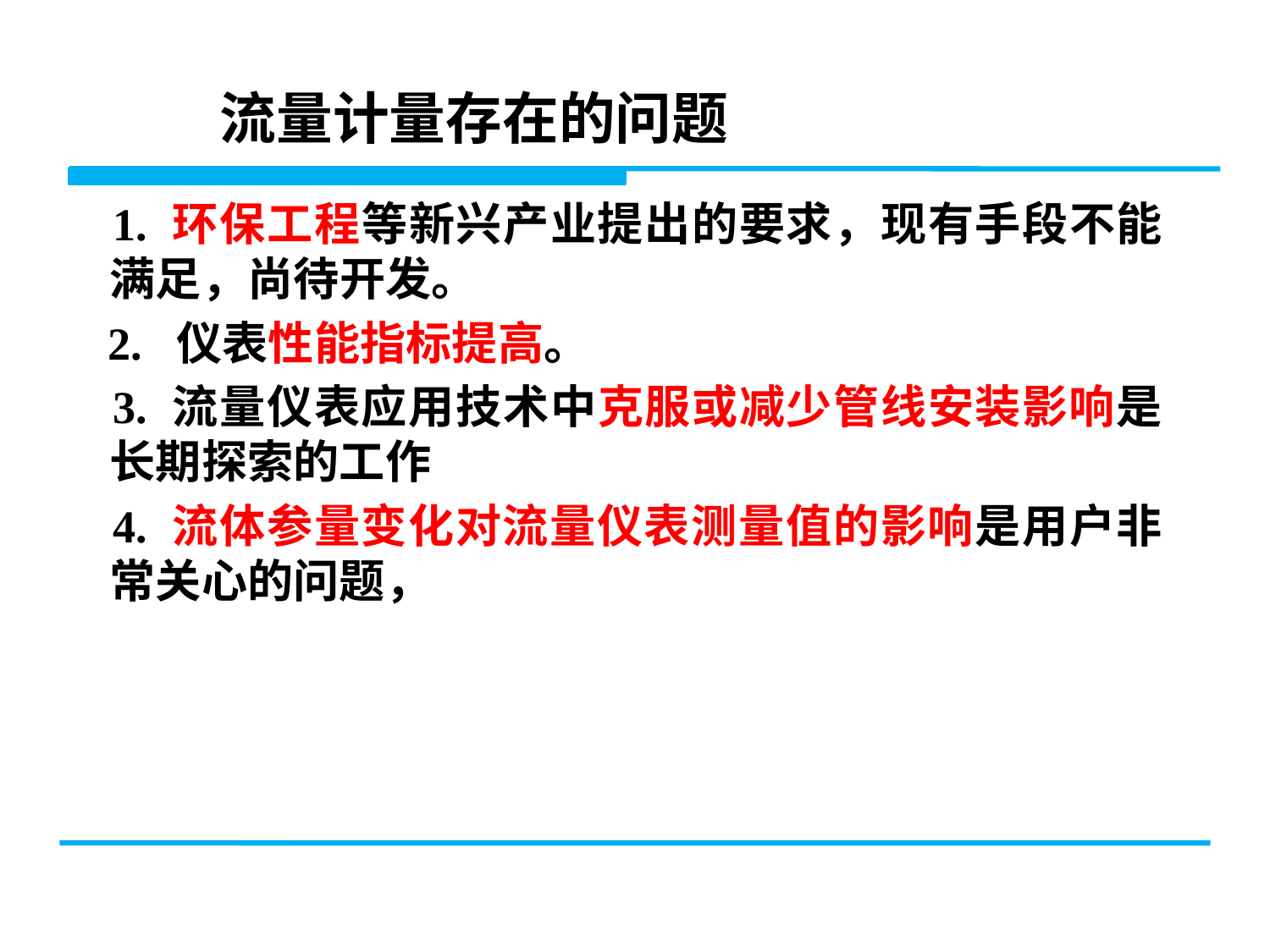

流量计量存在的问题
    1. 环保工程等新兴产业提出的要求，现有手段不能满足，尚待开发。
    2.  仪表性能指标提高。
    3. 流量仪表应用技术中克服或减少管线安装影响是长期探索的工作
    4. 流体参量变化对流量仪表测量值的影响是用户非常关心的问题，